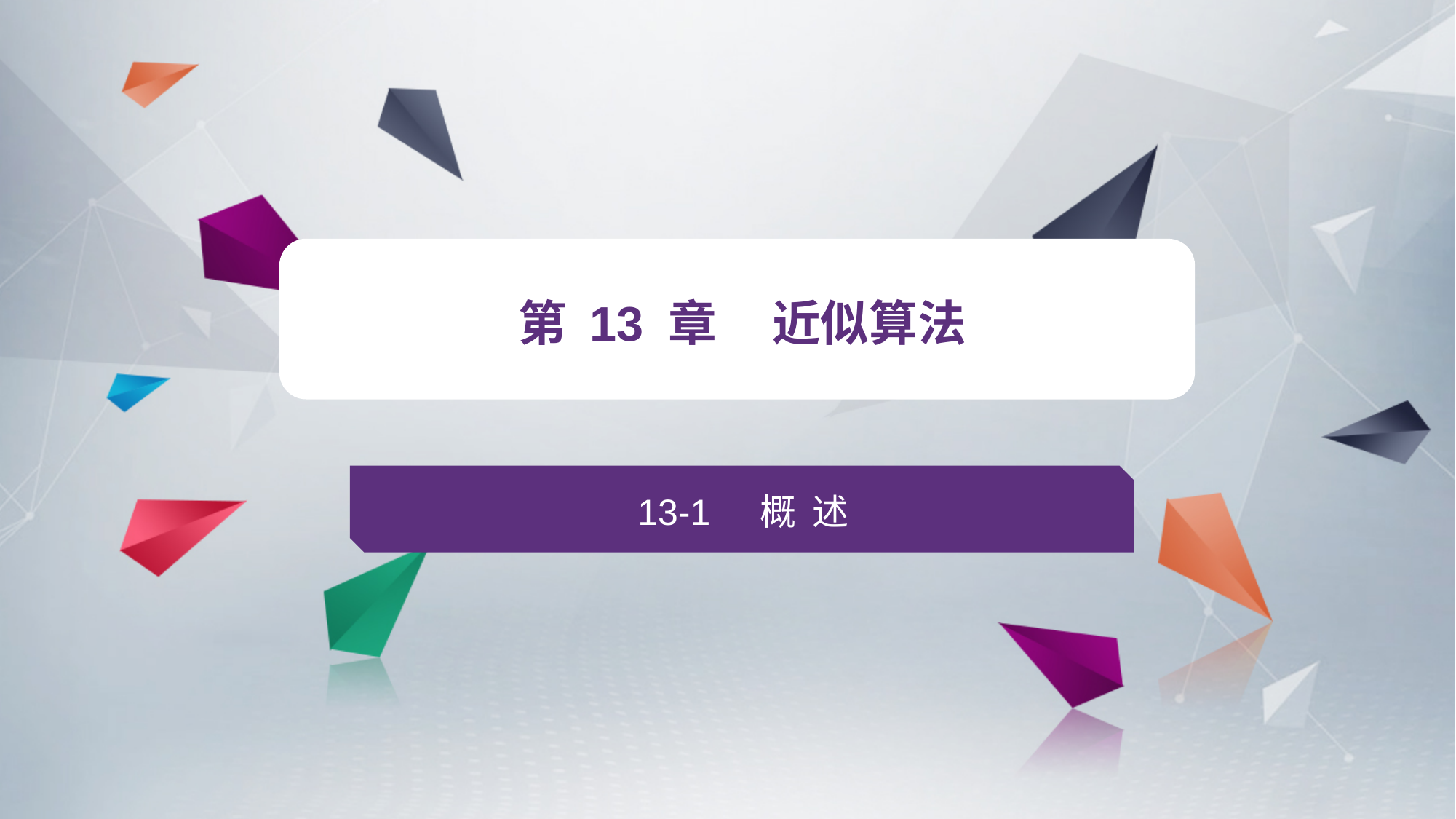

v
第 13 章     近似算法

13-1    概  述